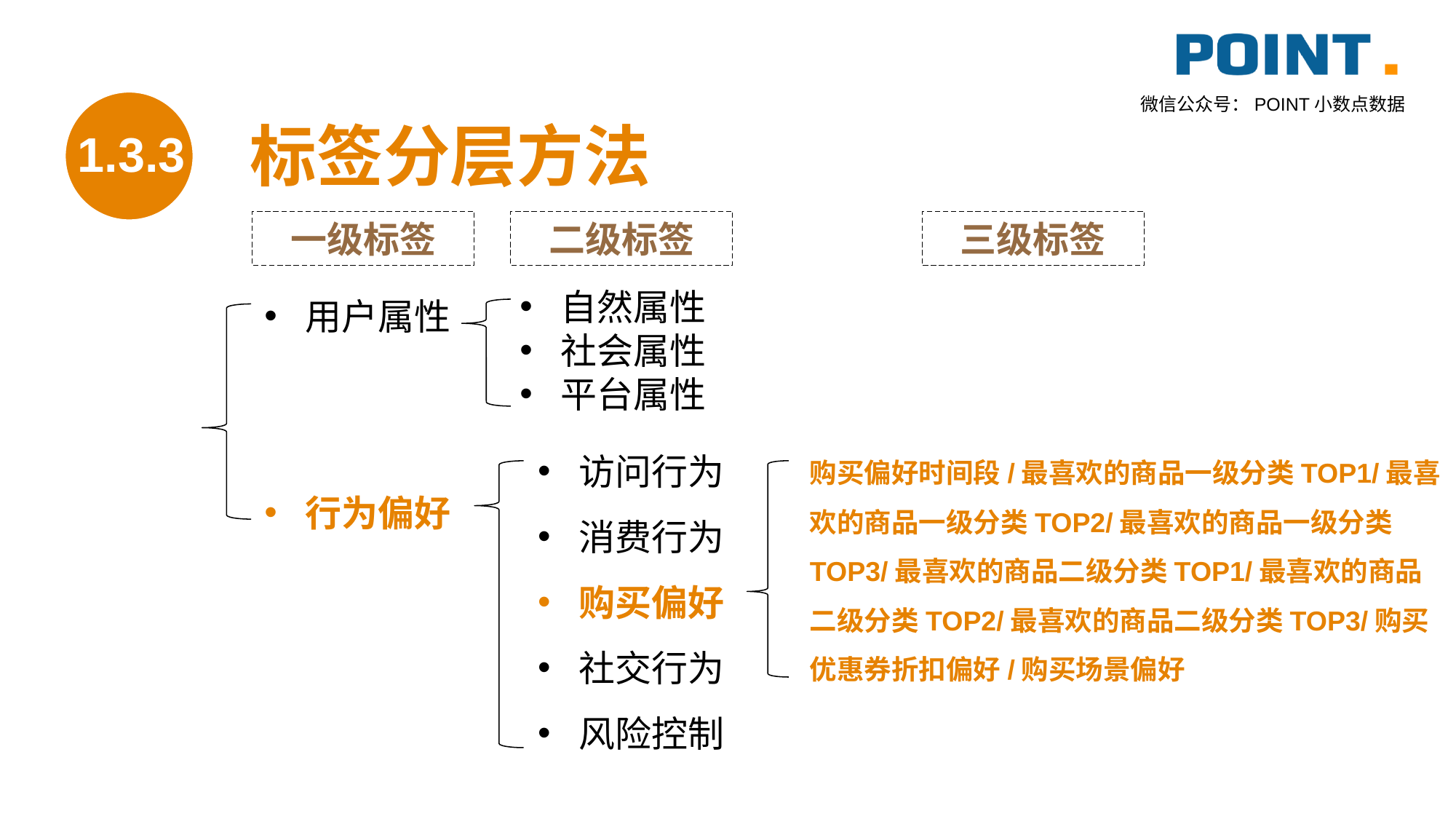

1.3.3
标签分层方法
一级标签
二级标签
三级标签
用户属性

行为偏好

自然属性
社会属性
平台属性

访问行为
消费行为
购买偏好
社交行为
风险控制
购买偏好时间段/最喜欢的商品一级分类TOP1/最喜欢的商品一级分类TOP2/最喜欢的商品一级分类TOP3/最喜欢的商品二级分类TOP1/最喜欢的商品二级分类TOP2/最喜欢的商品二级分类TOP3/购买优惠券折扣偏好/购买场景偏好